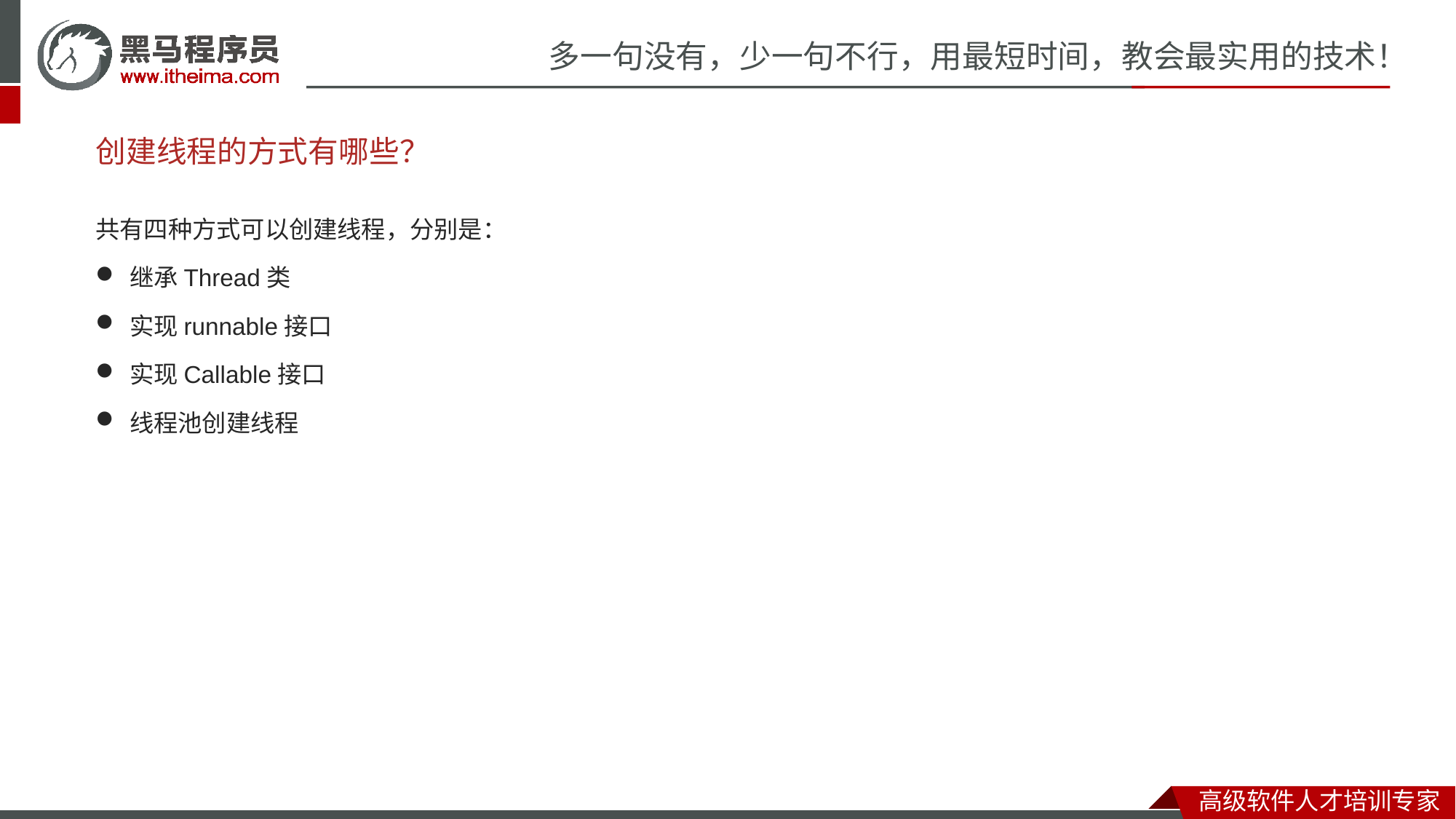

# 创建线程的方式有哪些？
共有四种方式可以创建线程，分别是：
继承Thread类
实现runnable接口
实现Callable接口
线程池创建线程